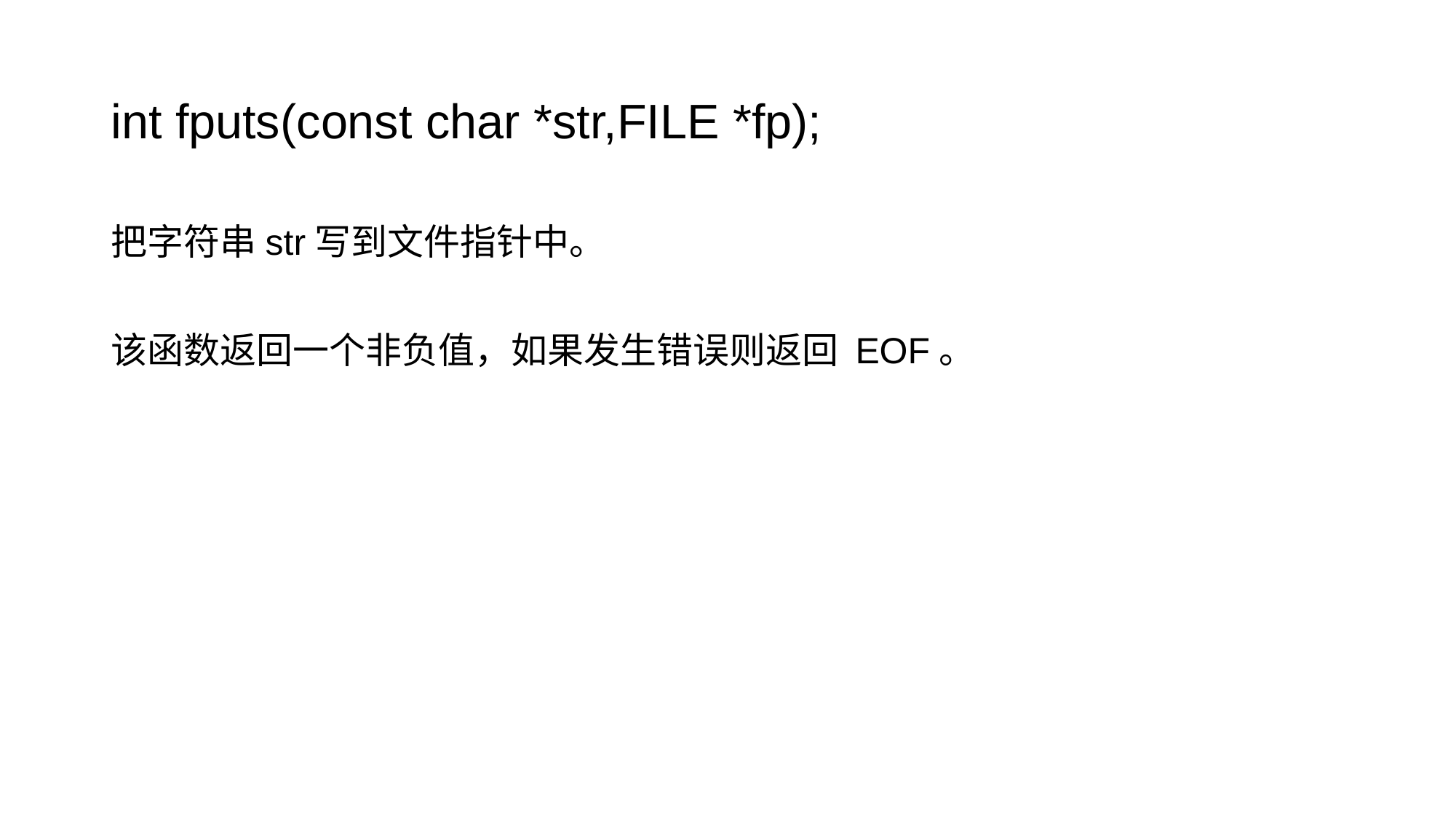

# int fputs(const char *str,FILE *fp);
把字符串str写到文件指针中。

该函数返回一个非负值，如果发生错误则返回 EOF。